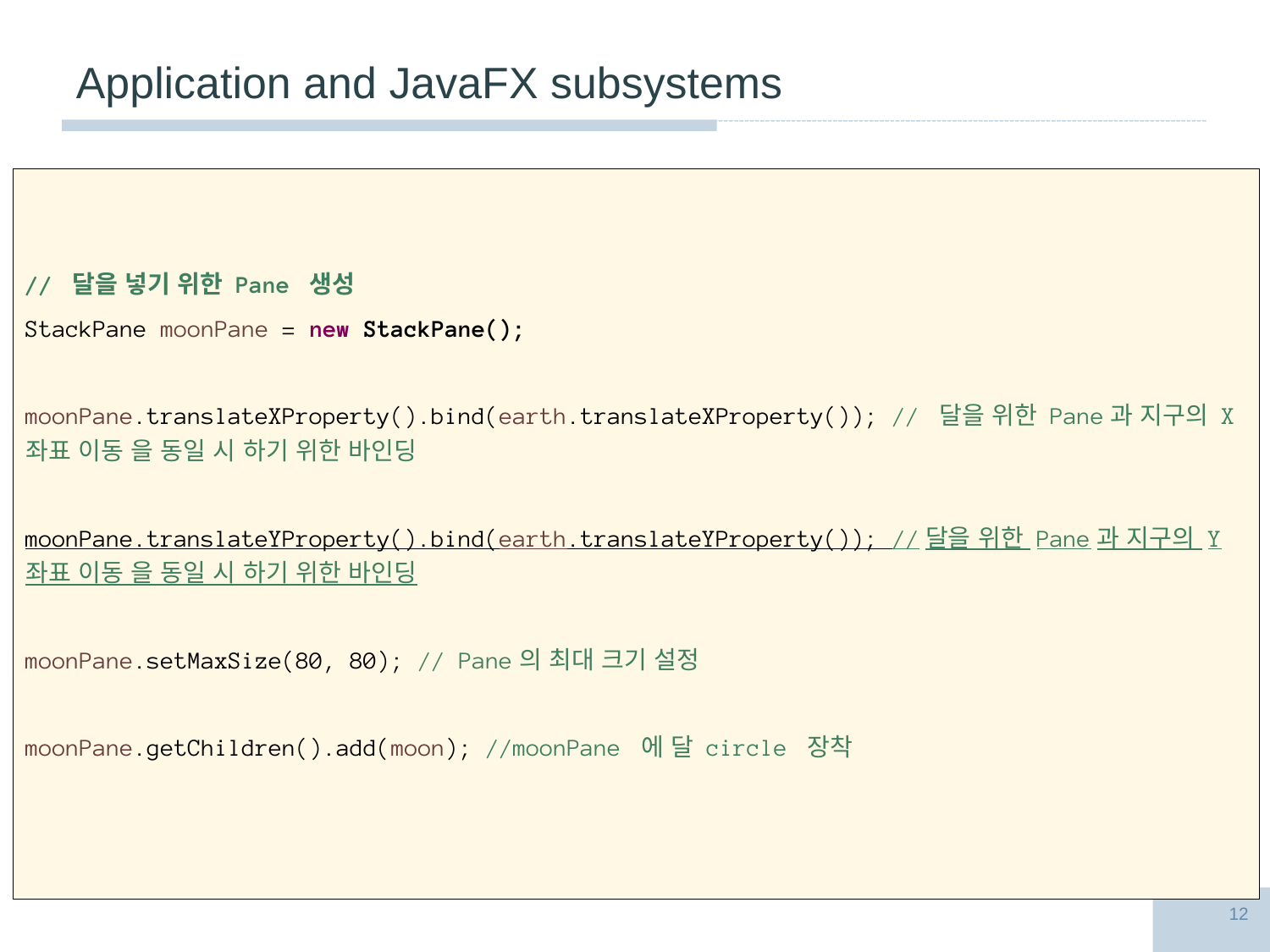

# Application and JavaFX subsystems
// 달을 넣기 위한 Pane 생성
StackPane moonPane = new StackPane();

moonPane.translateXProperty().bind(earth.translateXProperty()); // 달을 위한 Pane과 지구의 X 좌표 이동 을 동일 시 하기 위한 바인딩

moonPane.translateYProperty().bind(earth.translateYProperty()); //달을 위한 Pane과 지구의 Y 좌표 이동 을 동일 시 하기 위한 바인딩

moonPane.setMaxSize(80, 80); // Pane의 최대 크기 설정

moonPane.getChildren().add(moon); //moonPane 에 달 circle 장착